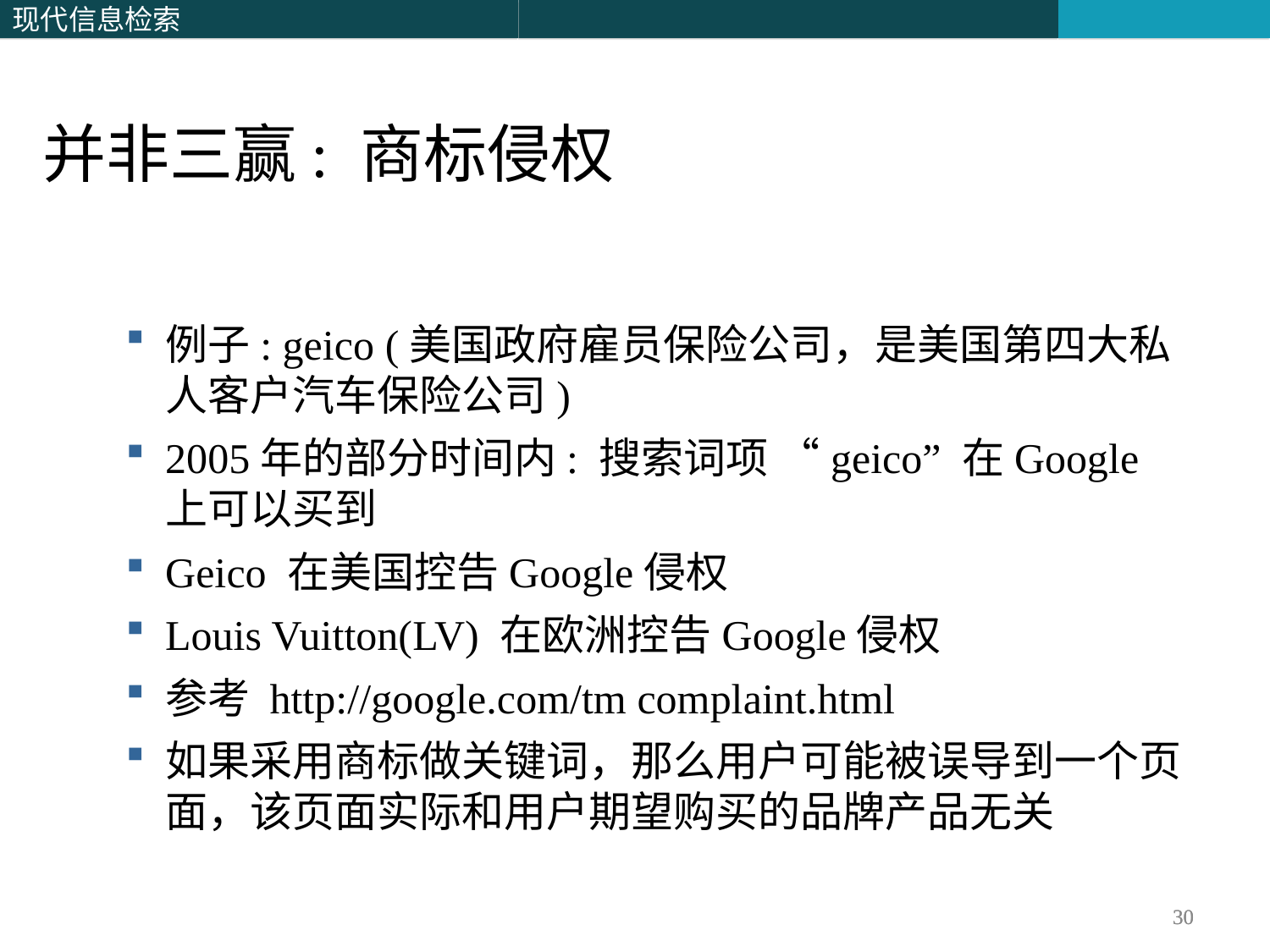

并非三赢: 商标侵权

例子: geico (美国政府雇员保险公司，是美国第四大私人客户汽车保险公司)
2005年的部分时间内: 搜索词项 “geico” 在Google上可以买到
Geico 在美国控告Google侵权
Louis Vuitton(LV) 在欧洲控告Google侵权
参考 http://google.com/tm complaint.html
如果采用商标做关键词，那么用户可能被误导到一个页面，该页面实际和用户期望购买的品牌产品无关
30
30